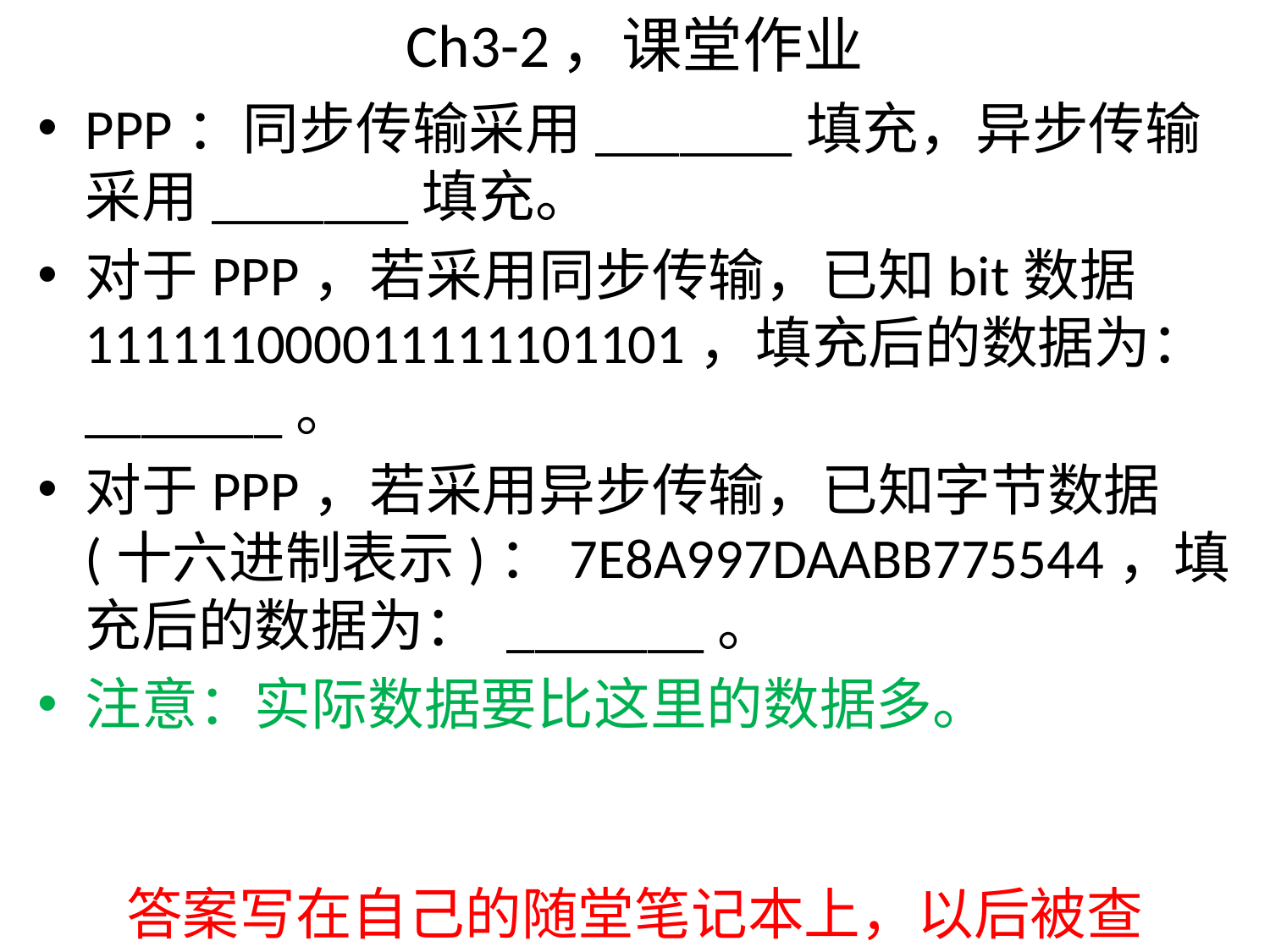

# Ch3-2，课堂作业
PPP：同步传输采用_______填充，异步传输采用_______填充。
对于PPP，若采用同步传输，已知bit数据111111000011111101101，填充后的数据为： _______。
对于PPP，若采用异步传输，已知字节数据(十六进制表示)：7E8A997DAABB775544，填充后的数据为： _______。
注意：实际数据要比这里的数据多。
答案写在自己的随堂笔记本上，以后被查